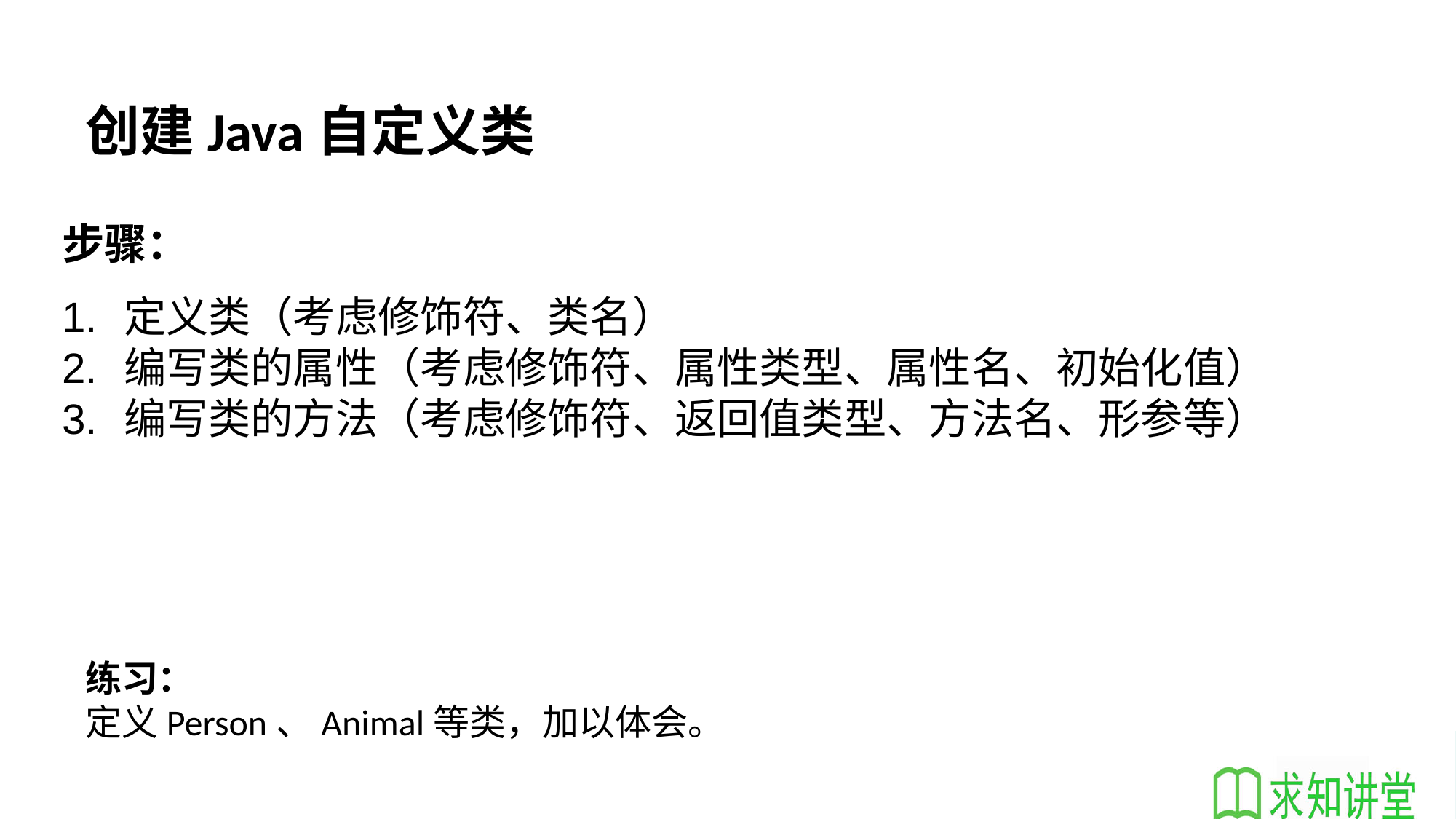

创建Java自定义类
步骤：

定义类（考虑修饰符、类名）
编写类的属性（考虑修饰符、属性类型、属性名、初始化值）
编写类的方法（考虑修饰符、返回值类型、方法名、形参等）
练习：
定义Person、Animal等类，加以体会。